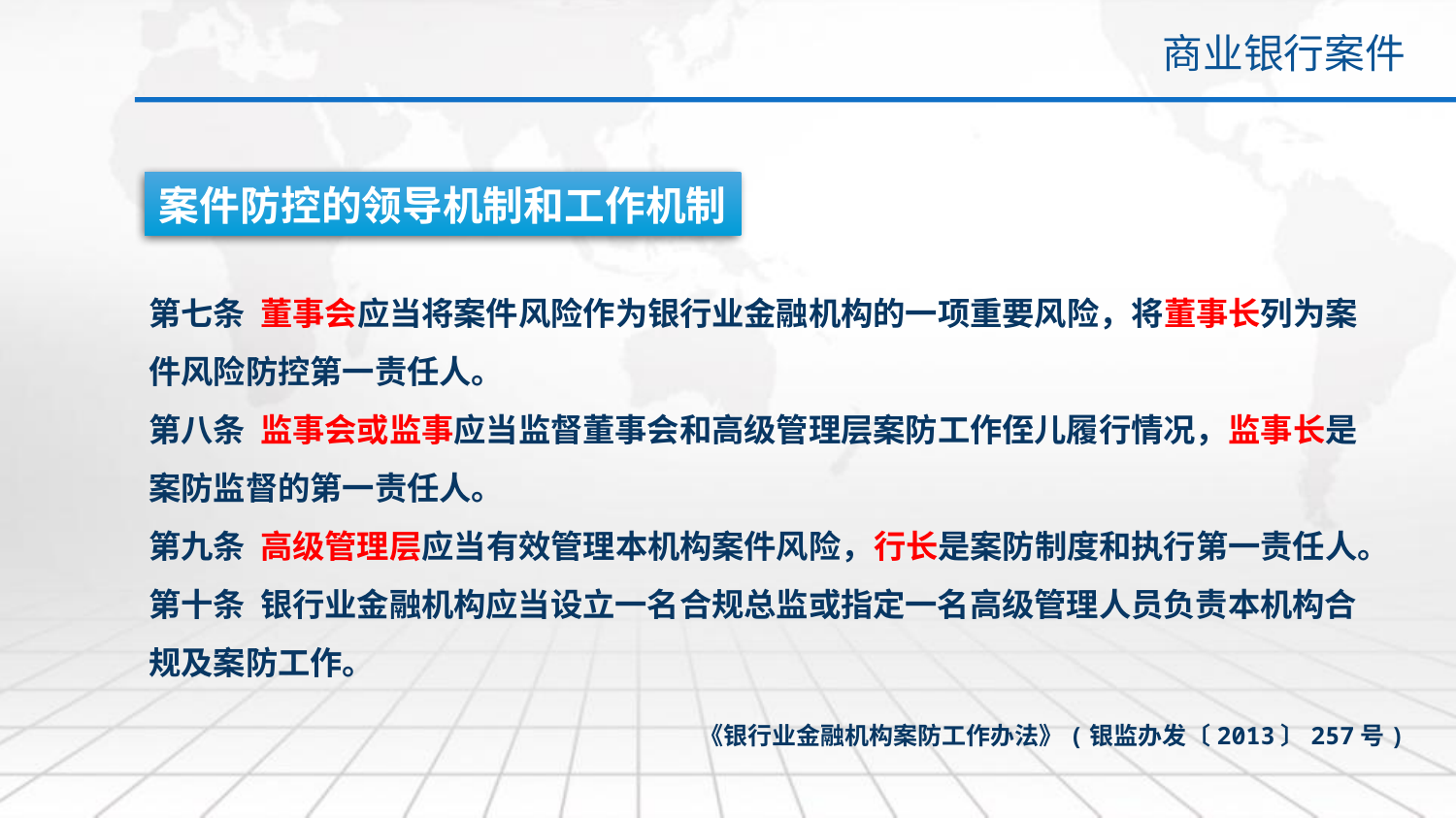

商业银行案件

案件防控的领导机制和工作机制
第七条  董事会应当将案件风险作为银行业金融机构的一项重要风险，将董事长列为案件风险防控第一责任人。
第八条  监事会或监事应当监督董事会和高级管理层案防工作侄儿履行情况，监事长是案防监督的第一责任人。
第九条  高级管理层应当有效管理本机构案件风险，行长是案防制度和执行第一责任人。
第十条  银行业金融机构应当设立一名合规总监或指定一名高级管理人员负责本机构合规及案防工作。
《银行业金融机构案防工作办法》(银监办发〔2013〕257号)